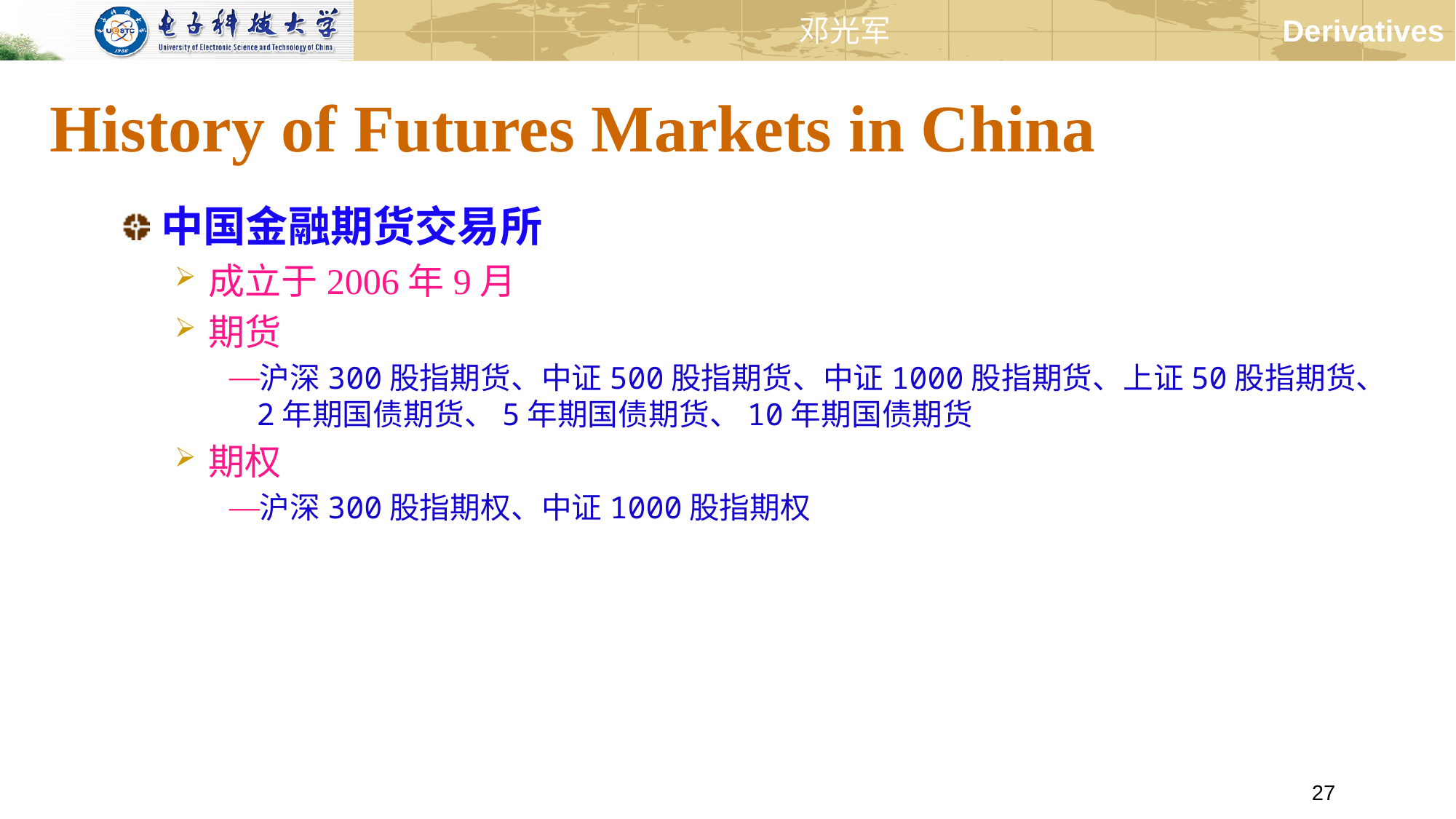

# History of Futures Markets in China
中国金融期货交易所
成立于2006年9月
期货
沪深300股指期货、中证500股指期货、中证1000股指期货、上证50股指期货、2年期国债期货、5年期国债期货、10年期国债期货
期权
沪深300股指期权、中证1000股指期权